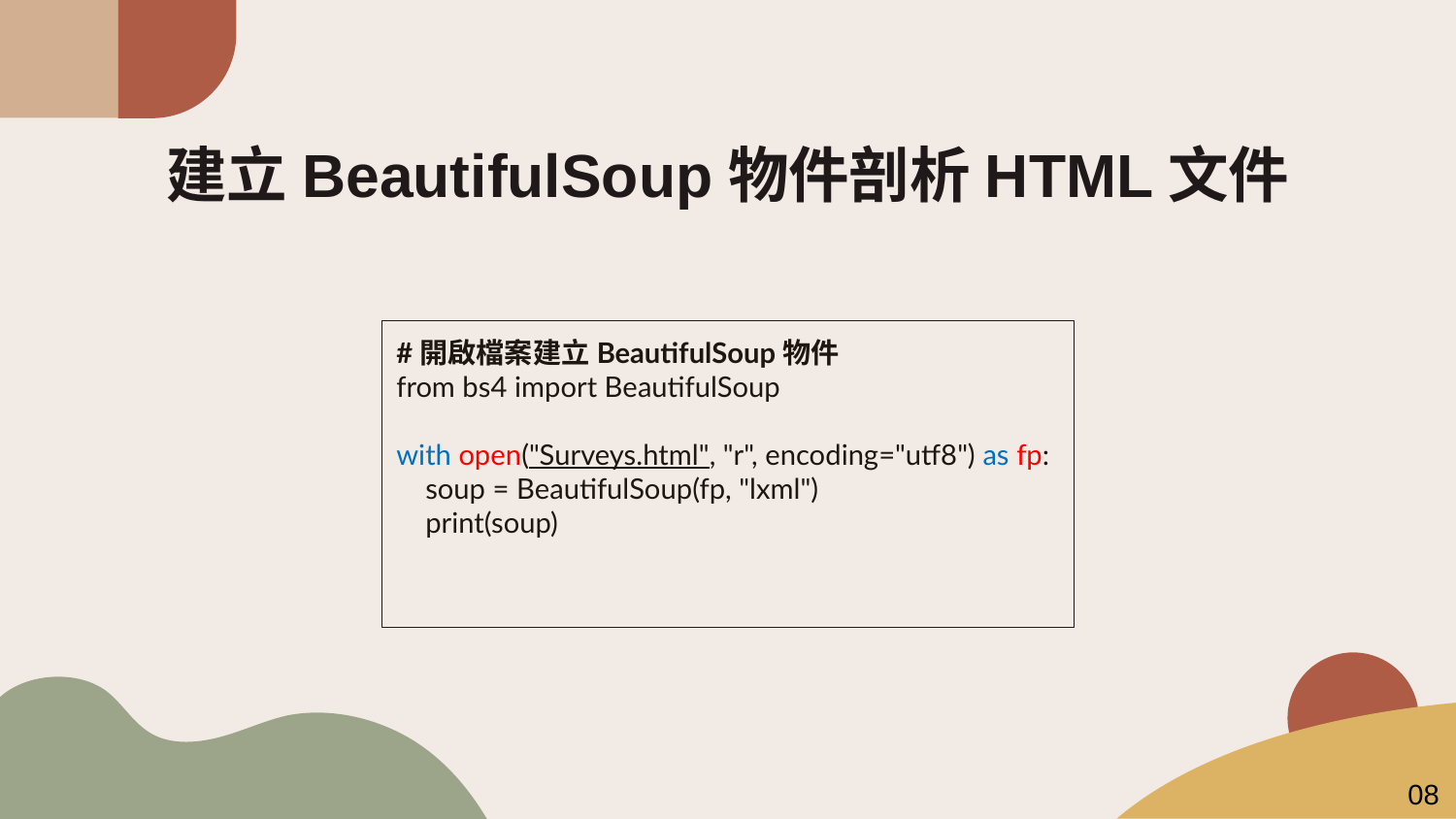

# 建立BeautifulSoup物件剖析HTML文件
#開啟檔案建立BeautifulSoup物件
from bs4 import BeautifulSoup

with open("Surveys.html", "r", encoding="utf8") as fp:
    soup = BeautifulSoup(fp, "lxml")
    print(soup)
08